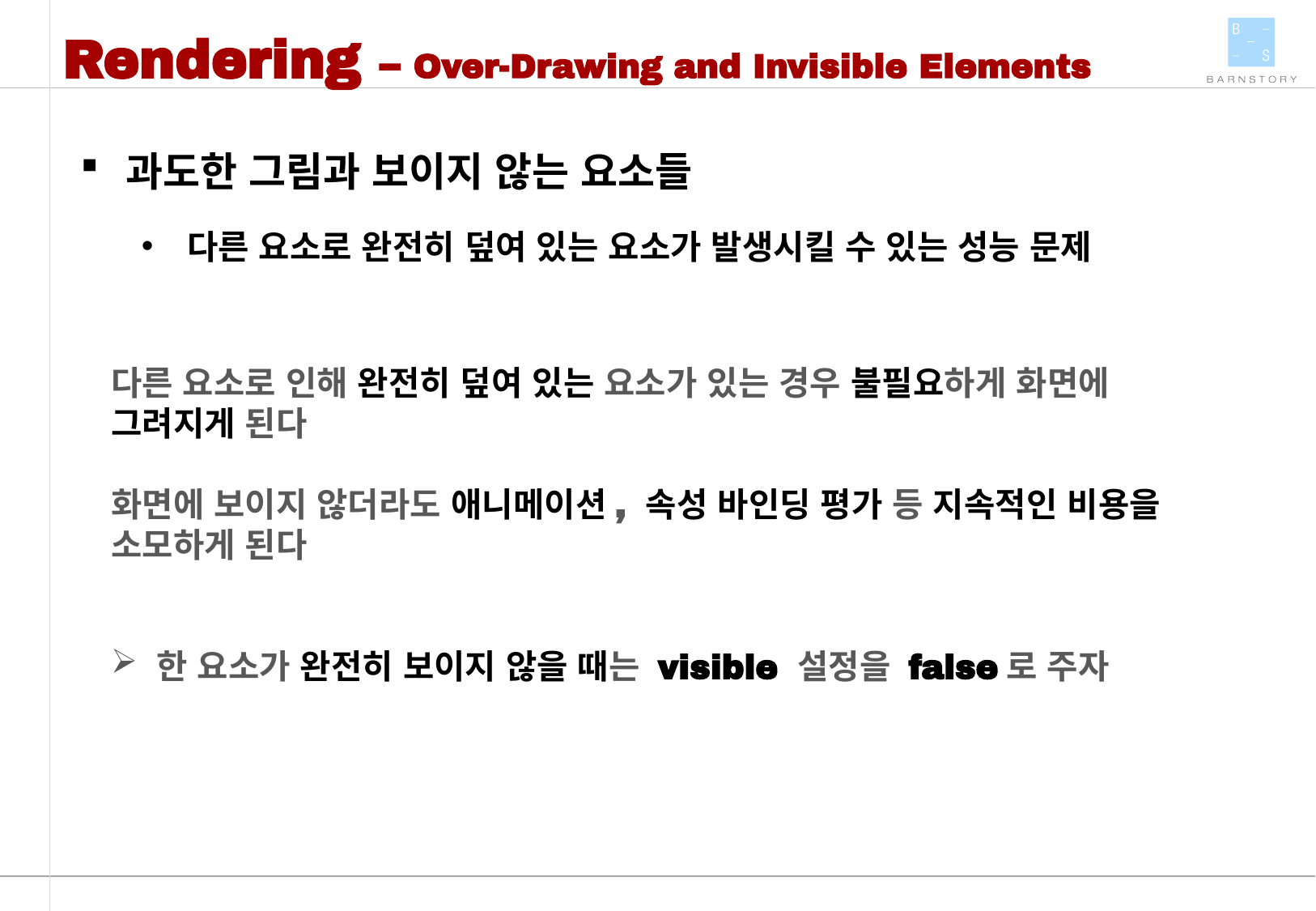

Rendering – Over-Drawing and Invisible Elements
과도한 그림과 보이지 않는 요소들
다른 요소로 완전히 덮여 있는 요소가 발생시킬 수 있는 성능 문제
다른 요소로 인해 완전히 덮여 있는 요소가 있는 경우 불필요하게 화면에
그려지게 된다

화면에 보이지 않더라도 애니메이션, 속성 바인딩 평가 등 지속적인 비용을 소모하게 된다

한 요소가 완전히 보이지 않을 때는 visible 설정을 false로 주자